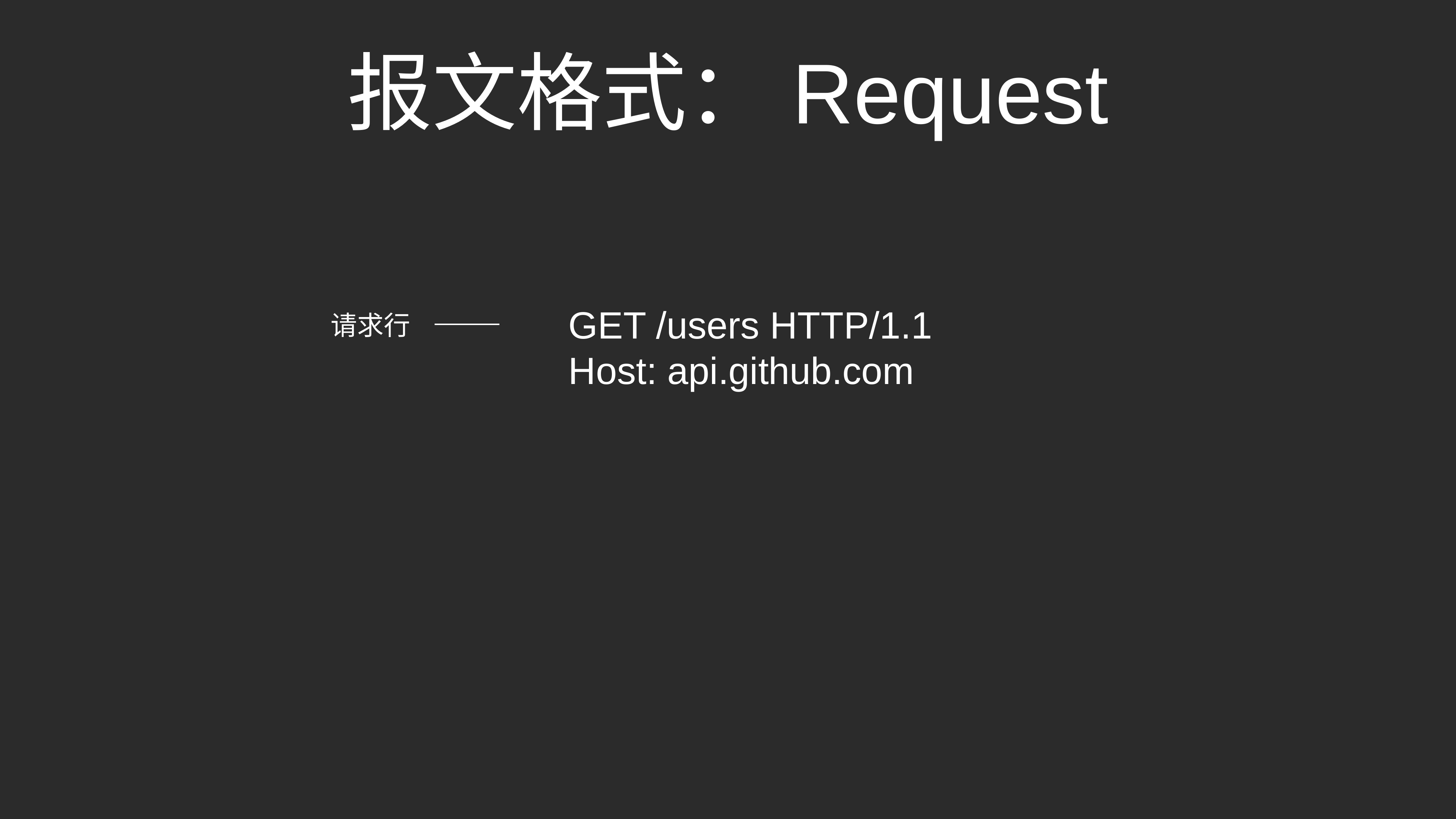

# 报文格式：Request
GET /users HTTP/1.1
Host: api.github.com
请求行